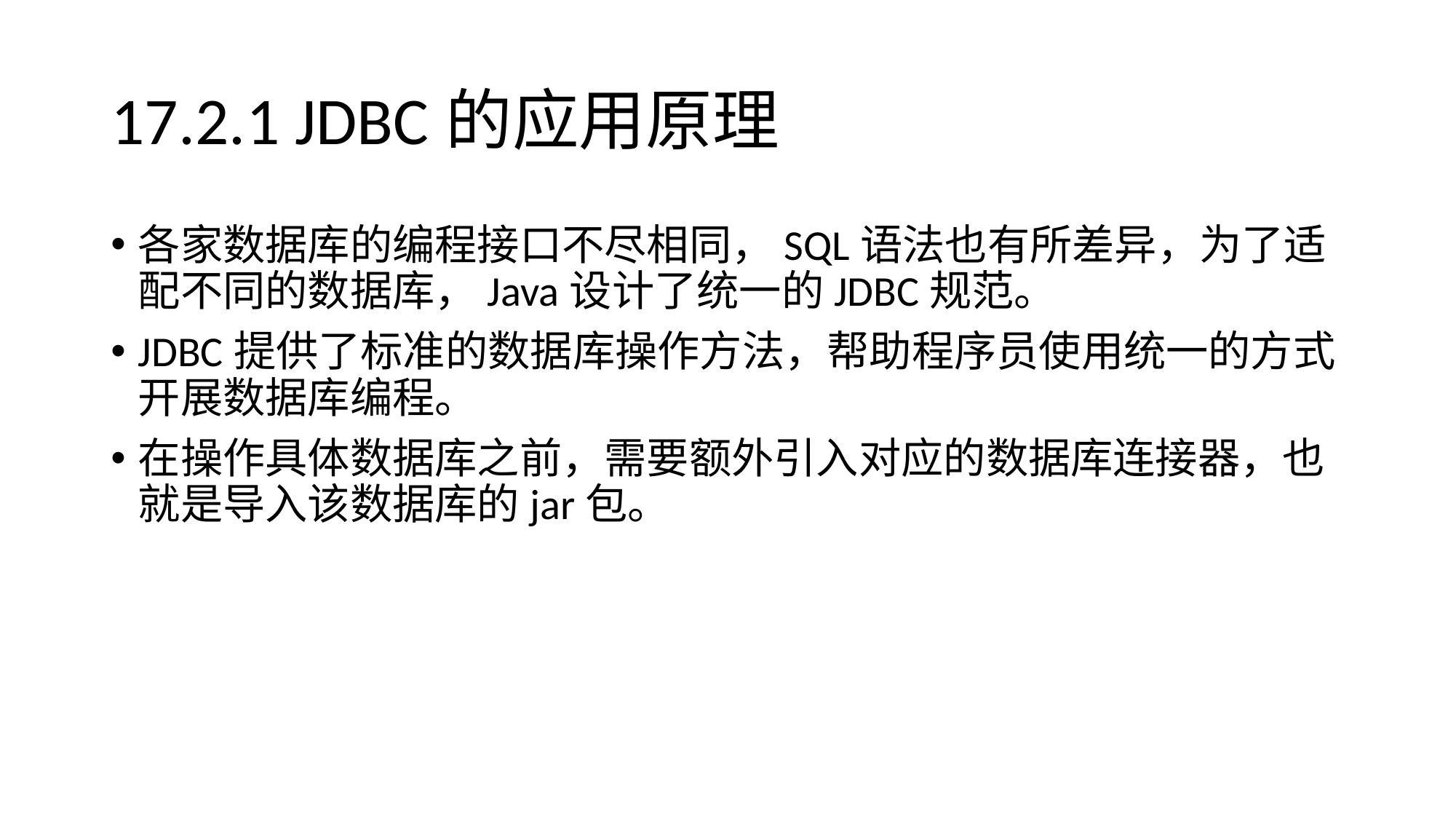

# 17.2.1 JDBC的应用原理
各家数据库的编程接口不尽相同，SQL语法也有所差异，为了适配不同的数据库，Java设计了统一的JDBC规范。
JDBC提供了标准的数据库操作方法，帮助程序员使用统一的方式开展数据库编程。
在操作具体数据库之前，需要额外引入对应的数据库连接器，也就是导入该数据库的jar包。